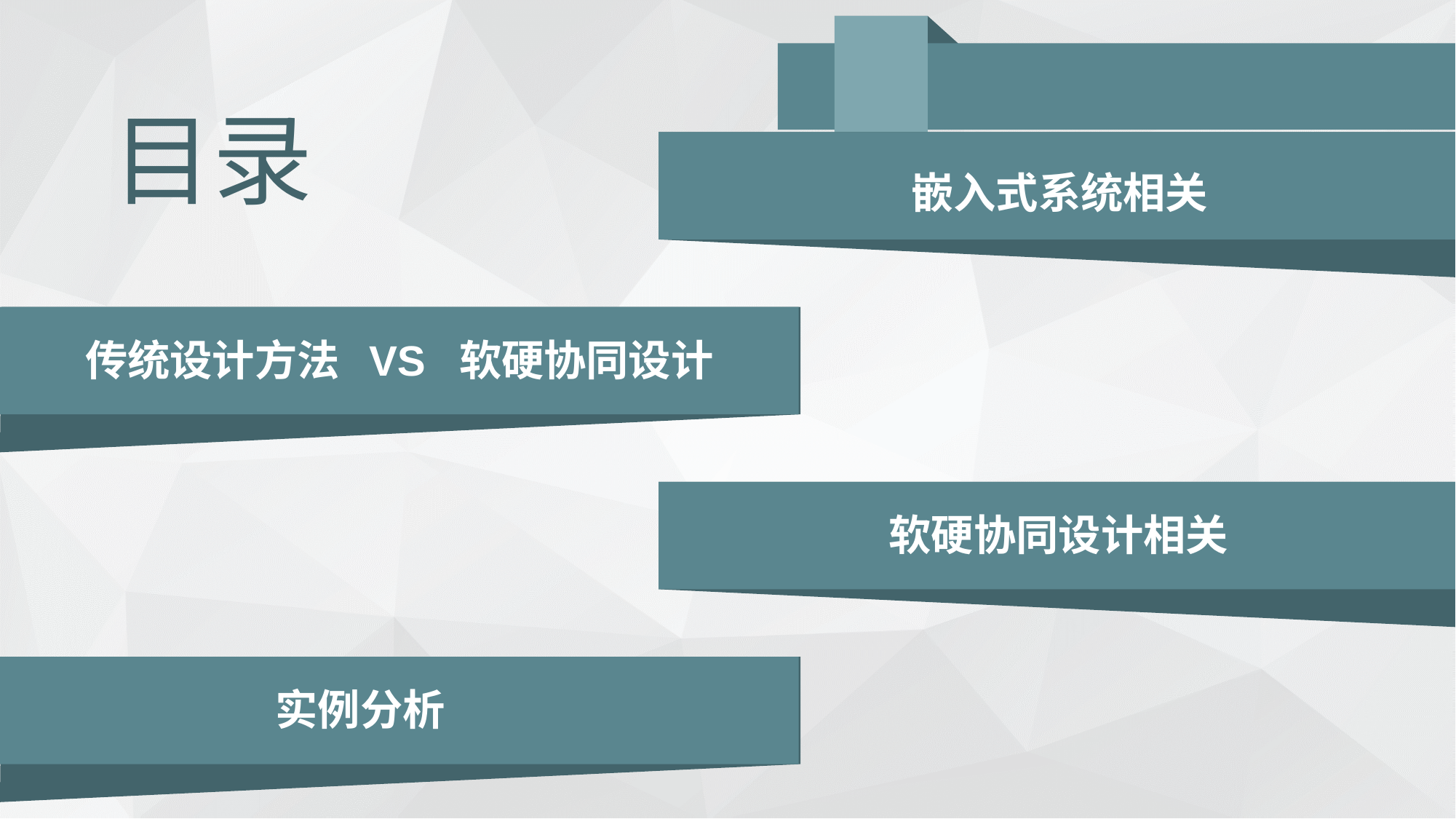

目录

嵌入式系统相关

传统设计方法  VS  软硬协同设计

软硬协同设计相关

实例分析